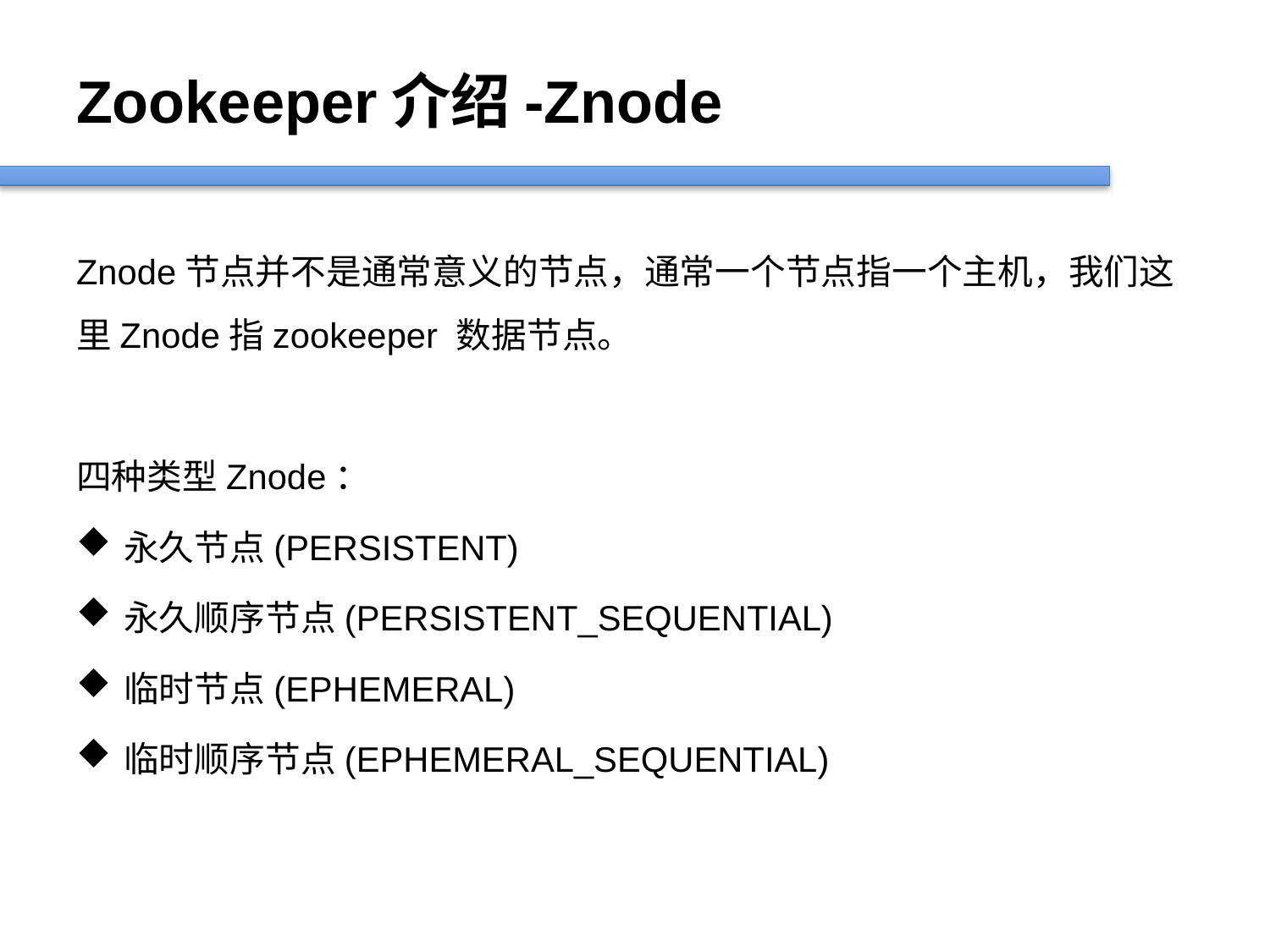

# Zookeeper介绍-Znode
Znode节点并不是通常意义的节点，通常一个节点指一个主机，我们这里Znode指zookeeper 数据节点。

四种类型Znode：
永久节点(PERSISTENT)
永久顺序节点(PERSISTENT_SEQUENTIAL)
临时节点(EPHEMERAL)
临时顺序节点(EPHEMERAL_SEQUENTIAL)